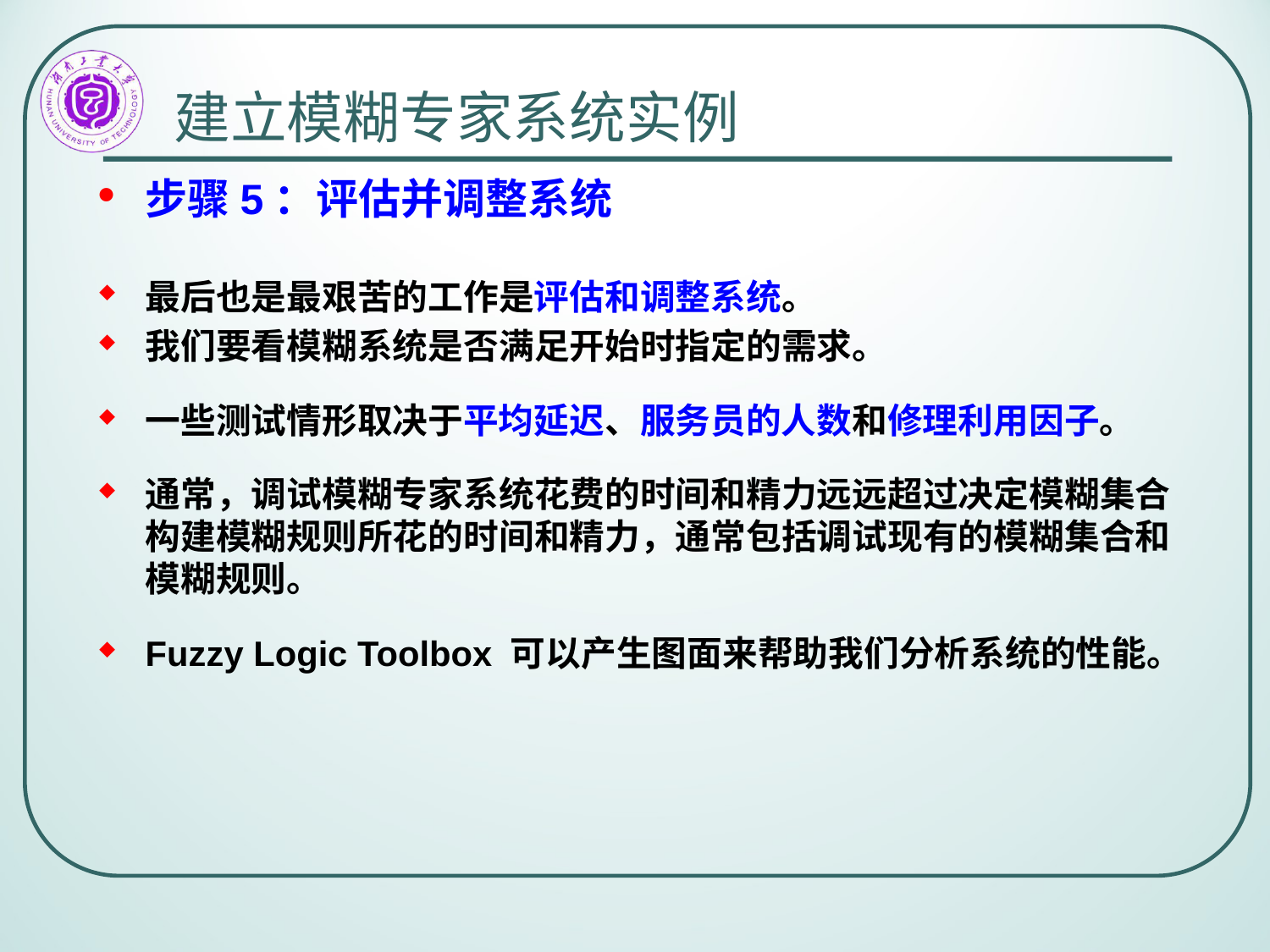

# 建立模糊专家系统实例
步骤5：评估并调整系统

最后也是最艰苦的工作是评估和调整系统。
我们要看模糊系统是否满足开始时指定的需求。

一些测试情形取决于平均延迟、服务员的人数和修理利用因子。

通常，调试模糊专家系统花费的时间和精力远远超过决定模糊集合构建模糊规则所花的时间和精力，通常包括调试现有的模糊集合和模糊规则。

Fuzzy Logic Toolbox 可以产生图面来帮助我们分析系统的性能。